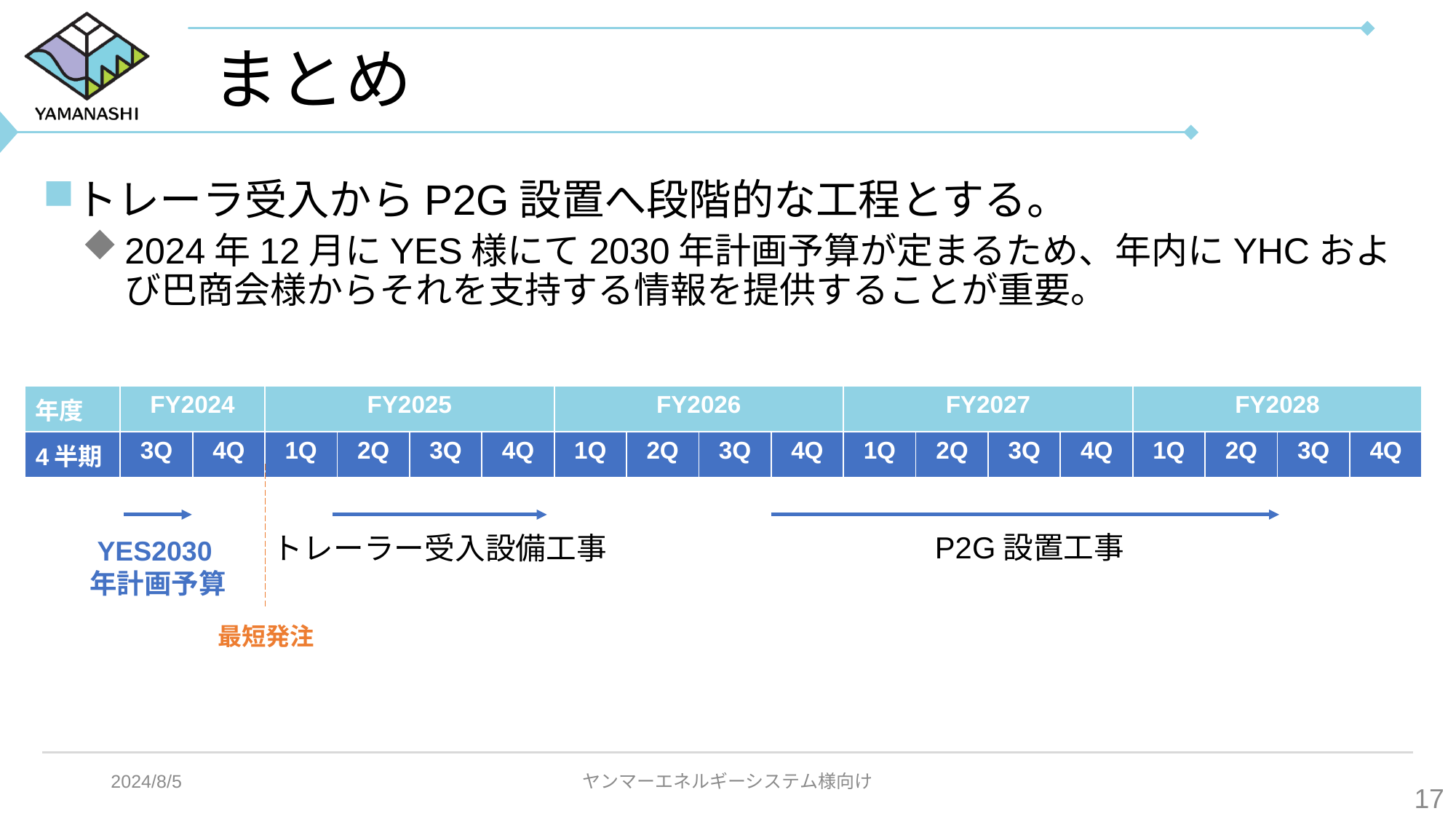

# まとめ
トレーラ受入からP2G設置へ段階的な工程とする。
2024年12月にYES様にて2030年計画予算が定まるため、年内にYHCおよび巴商会様からそれを支持する情報を提供することが重要。
| 年度 | FY2024 |  | FY2025 |  |  |  | FY2026 |  |  |  | FY2027 |  |  |  | FY2028 |  |  |  |
| --- | --- | --- | --- | --- | --- | --- | --- | --- | --- | --- | --- | --- | --- | --- | --- | --- | --- | --- |
| 4半期 | 3Q | 4Q | 1Q | 2Q | 3Q | 4Q | 1Q | 2Q | 3Q | 4Q | 1Q | 2Q | 3Q | 4Q | 1Q | 2Q | 3Q | 4Q |
P2G設置工事
トレーラー受入設備工事
YES2030年計画予算
最短発注
2024/8/5
ヤンマーエネルギーシステム様向け
17